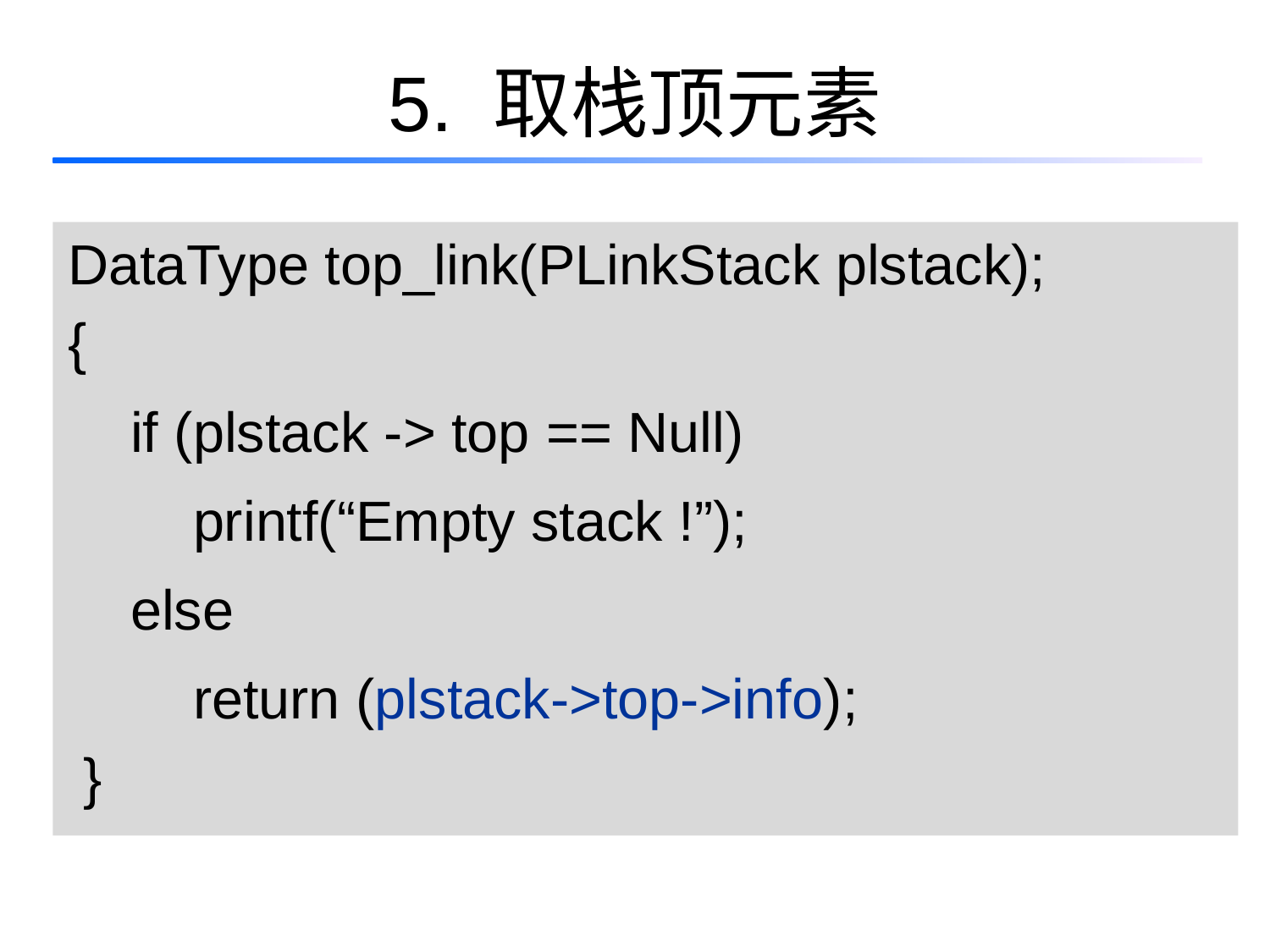

# 5. 取栈顶元素

DataType top_link(PLinkStack plstack);
{
    if (plstack -> top == Null)
        printf(“Empty stack !”);
    else
        return (plstack->top->info);
 }